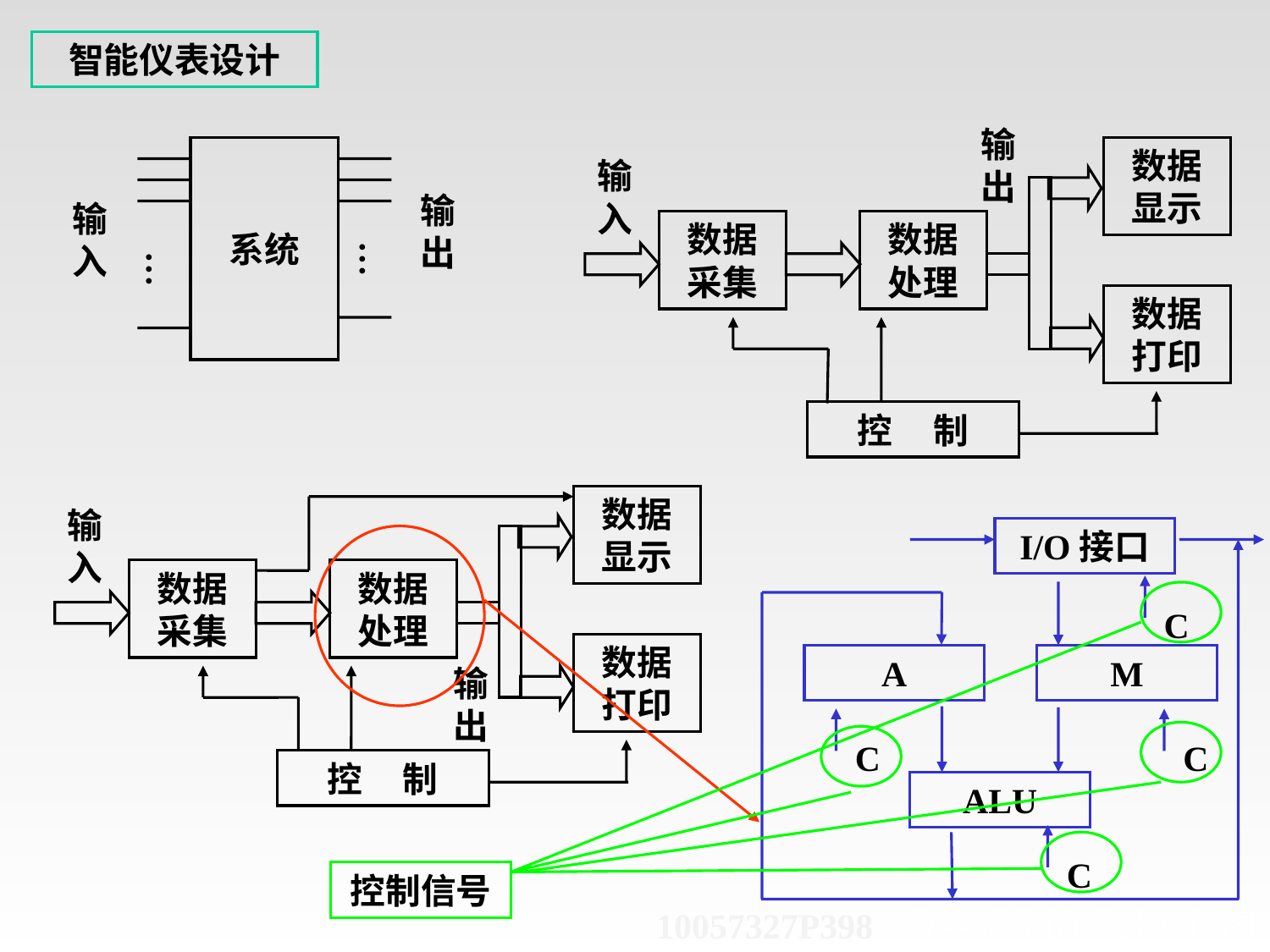

智能仪表设计
输出
数据显示
输入

数据采集
数据处理

数据打印

控     制

系统

输出
输入

…
…

数据显示
输入

数据采集
数据处理

数据打印
输出

控     制

I/O接口

C

A
M

C

C
ALU

C

控制信号

10057327P398
# 数字系统的设计方框图